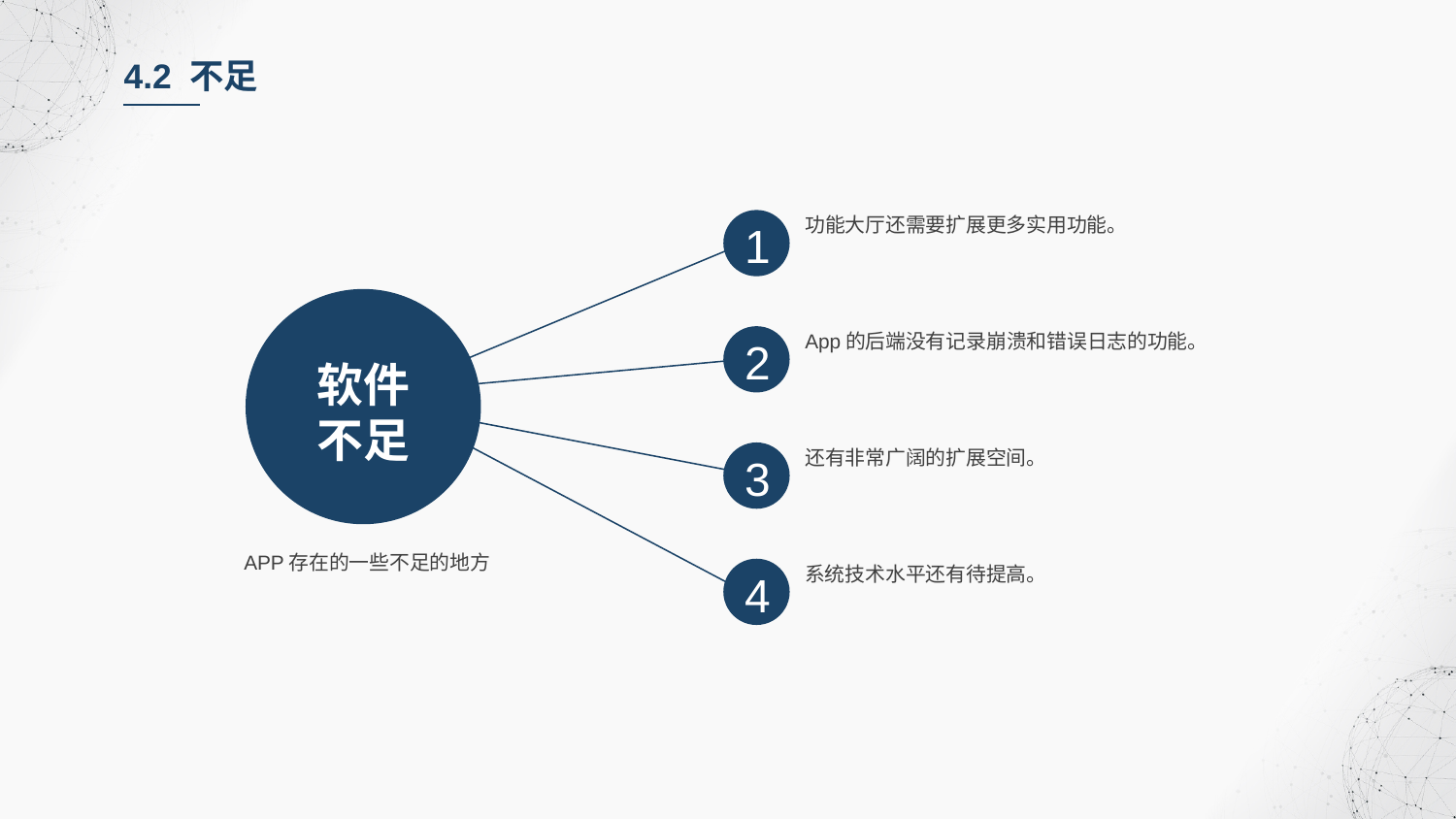

4.2 不足
功能大厅还需要扩展更多实用功能。
1

软件
不足
App的后端没有记录崩溃和错误日志的功能。
2

还有非常广阔的扩展空间。
3

APP存在的一些不足的地方
系统技术水平还有待提高。
4